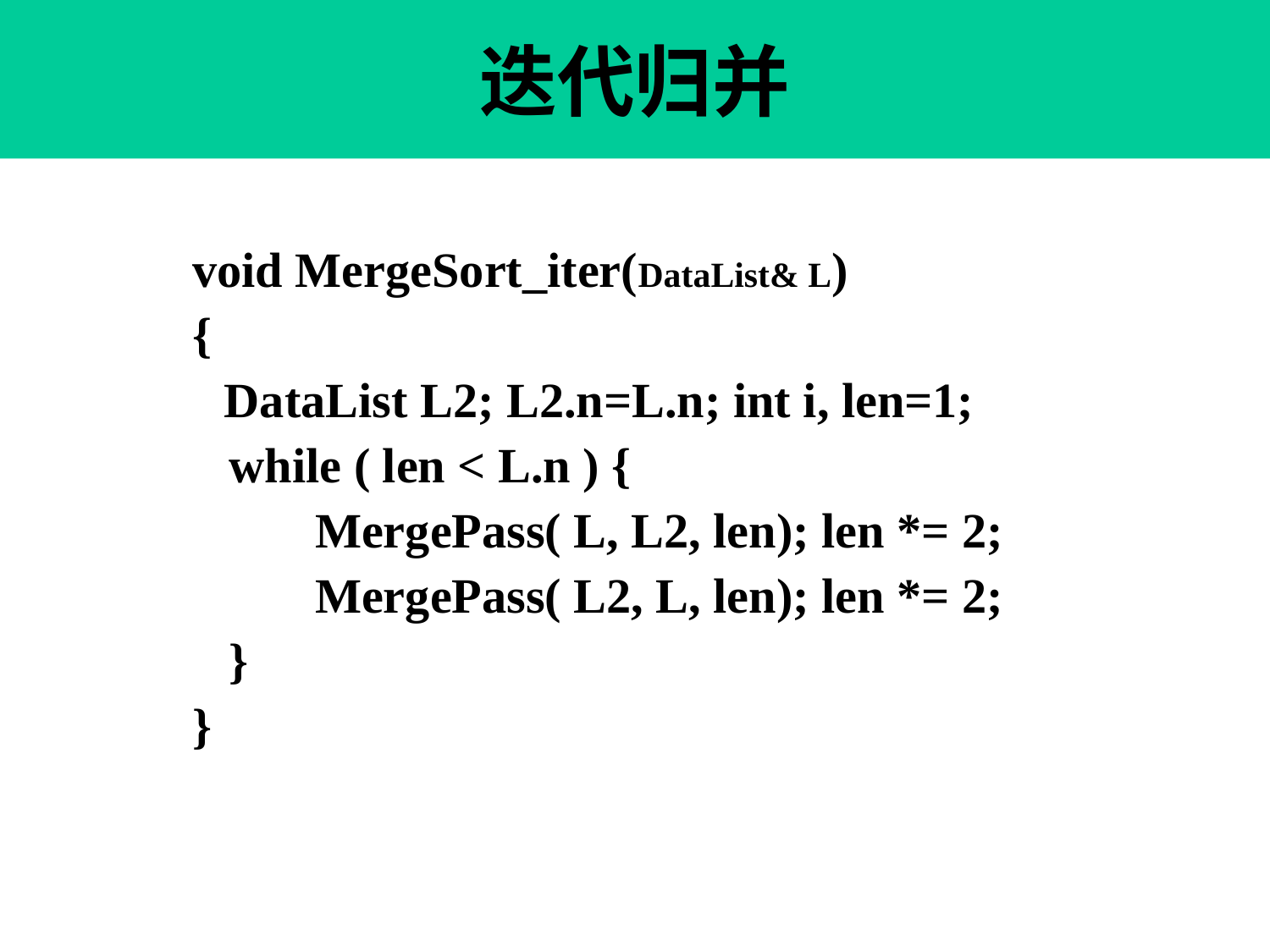

迭代归并
void MergeSort_iter(DataList& L)
{
   DataList L2; L2.n=L.n; int i, len=1;
   while ( len < L.n ) {
          MergePass( L, L2, len); len *= 2;
          MergePass( L2, L, len); len *= 2;
   }
}